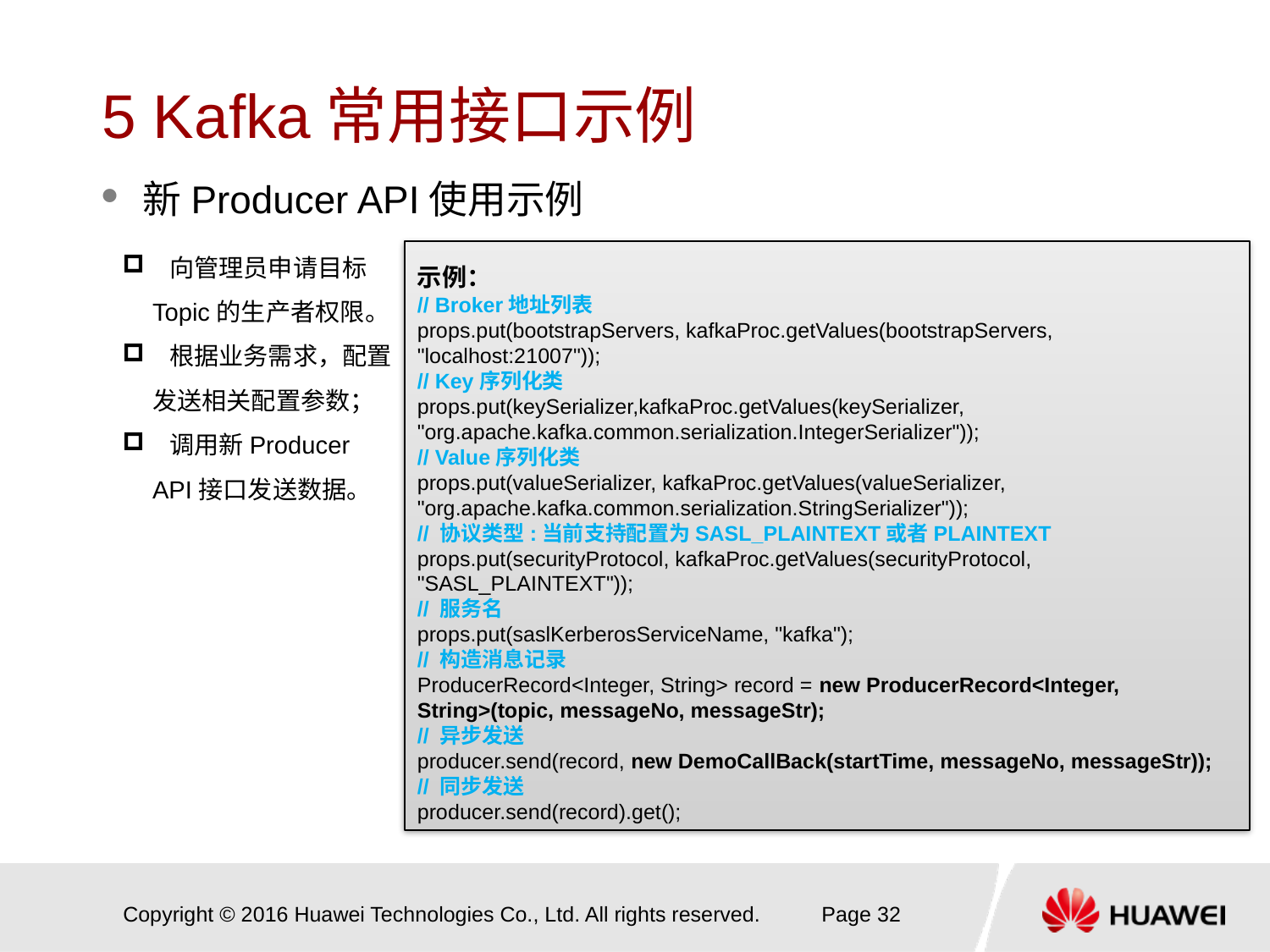

# 5 Kafka常用接口示例
新Producer API使用示例

  向管理员申请目标Topic的生产者权限。
  根据业务需求，配置发送相关配置参数；
  调用新Producer API接口发送数据。
示例：
// Broker地址列表
props.put(bootstrapServers, kafkaProc.getValues(bootstrapServers, "localhost:21007"));
// Key序列化类
props.put(keySerializer,kafkaProc.getValues(keySerializer, "org.apache.kafka.common.serialization.IntegerSerializer"));
// Value序列化类
props.put(valueSerializer, kafkaProc.getValues(valueSerializer, "org.apache.kafka.common.serialization.StringSerializer"));
// 协议类型:当前支持配置为SASL_PLAINTEXT或者PLAINTEXT
props.put(securityProtocol, kafkaProc.getValues(securityProtocol, "SASL_PLAINTEXT"));
// 服务名
props.put(saslKerberosServiceName, "kafka");
// 构造消息记录
ProducerRecord<Integer, String> record = new ProducerRecord<Integer, String>(topic, messageNo, messageStr);
// 异步发送
producer.send(record, new DemoCallBack(startTime, messageNo, messageStr));
// 同步发送
producer.send(record).get();